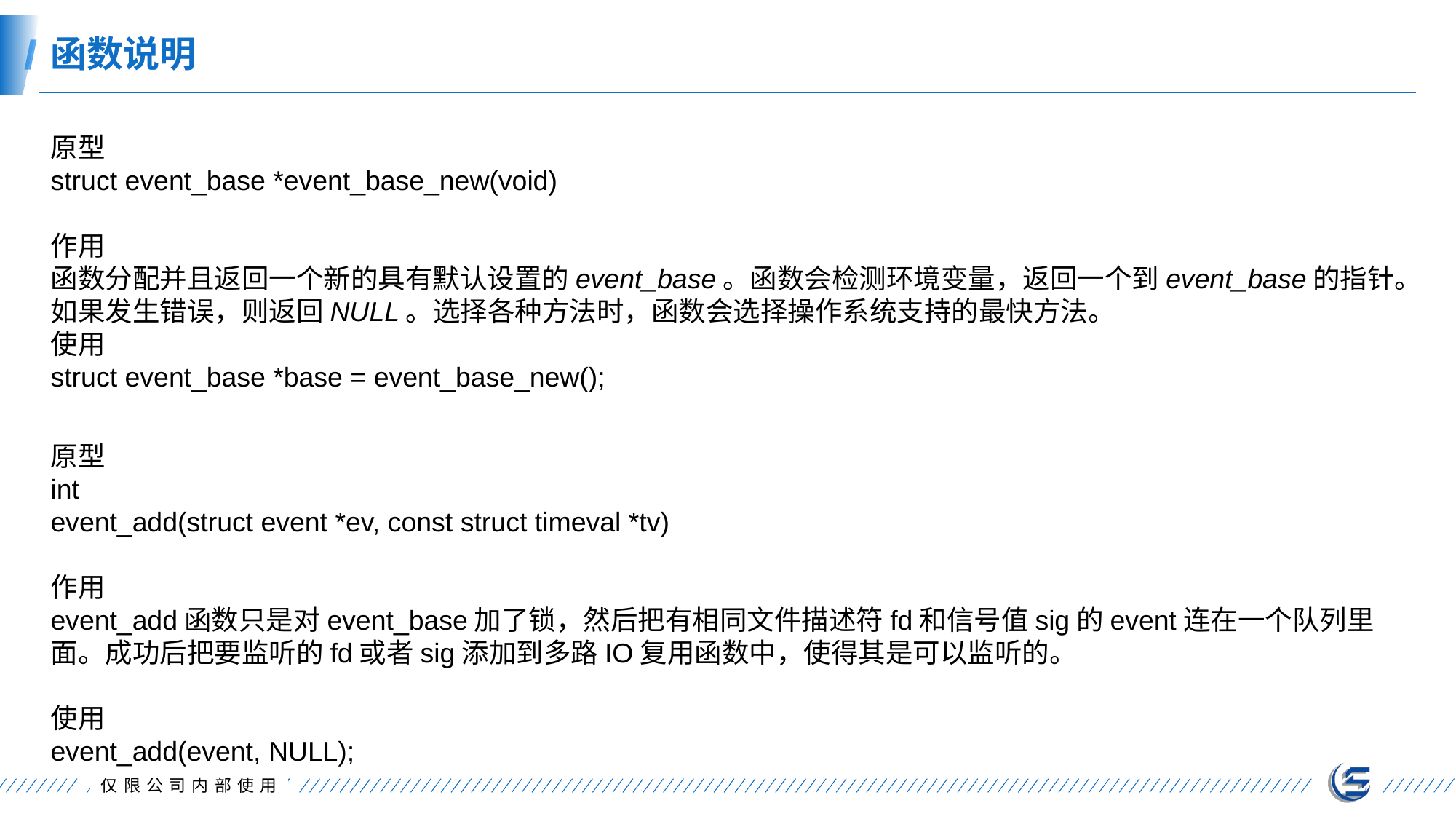

函数说明
原型
struct event_base *event_base_new(void)

作用
函数分配并且返回一个新的具有默认设置的event_base。函数会检测环境变量，返回一个到event_base的指针。如果发生错误，则返回NULL。选择各种方法时，函数会选择操作系统支持的最快方法。
使用
struct event_base *base = event_base_new();

原型
int
event_add(struct event *ev, const struct timeval *tv)

作用
event_add函数只是对event_base加了锁，然后把有相同文件描述符fd和信号值sig的event连在一个队列里面。成功后把要监听的fd或者sig添加到多路IO复用函数中，使得其是可以监听的。

使用
event_add(event, NULL);